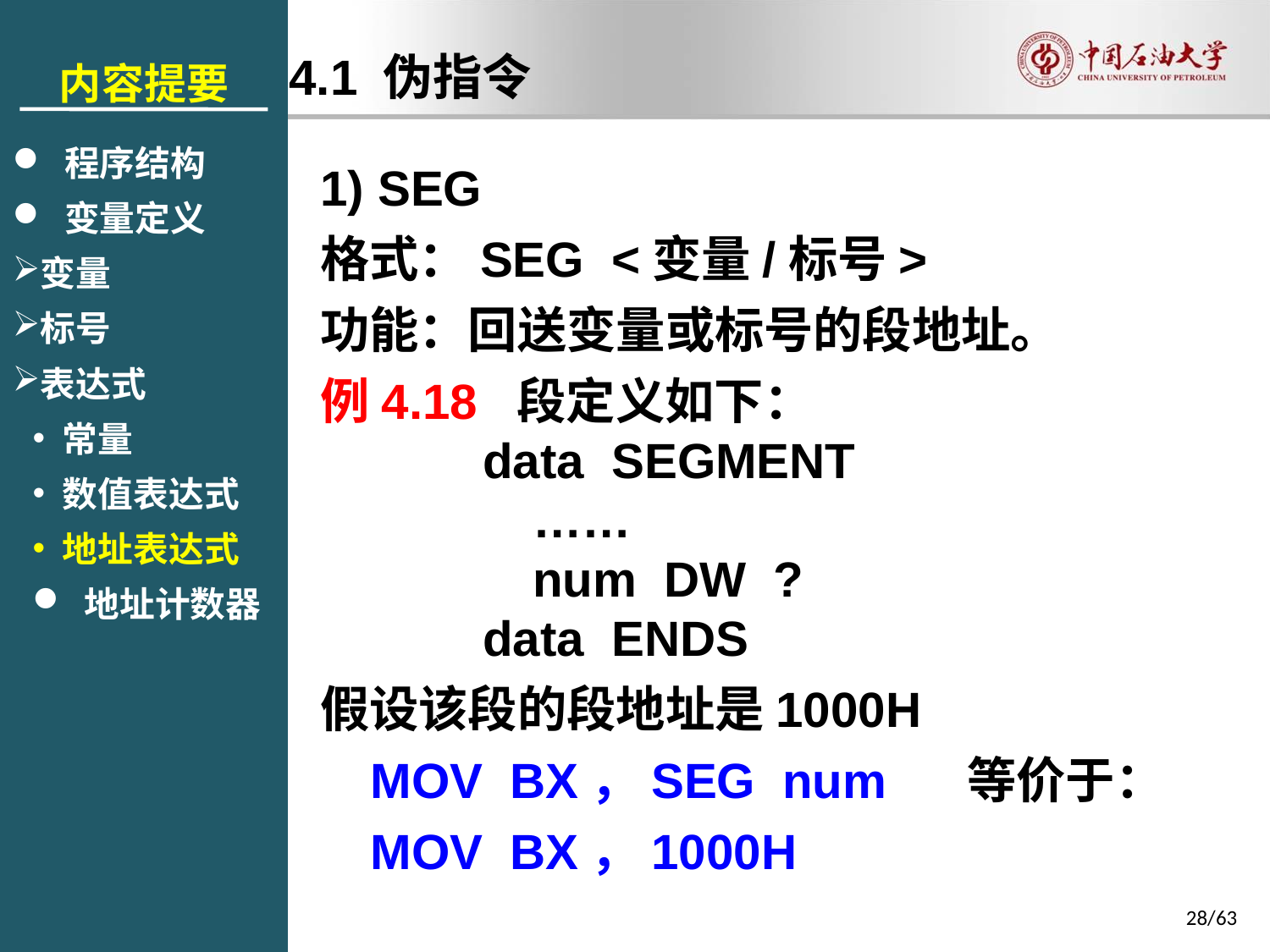

内容提要
 程序结构
 变量定义
变量
标号
表达式
常量
数值表达式
地址表达式
 地址计数器
4.1 伪指令
1) SEG
格式：SEG  <变量/标号>
功能：回送变量或标号的段地址。
例4.18  段定义如下：
data  SEGMENT
……
num  DW  ?
data  ENDS
假设该段的段地址是1000H
MOV  BX，SEG  num     等价于：
MOV  BX，1000H
28/63